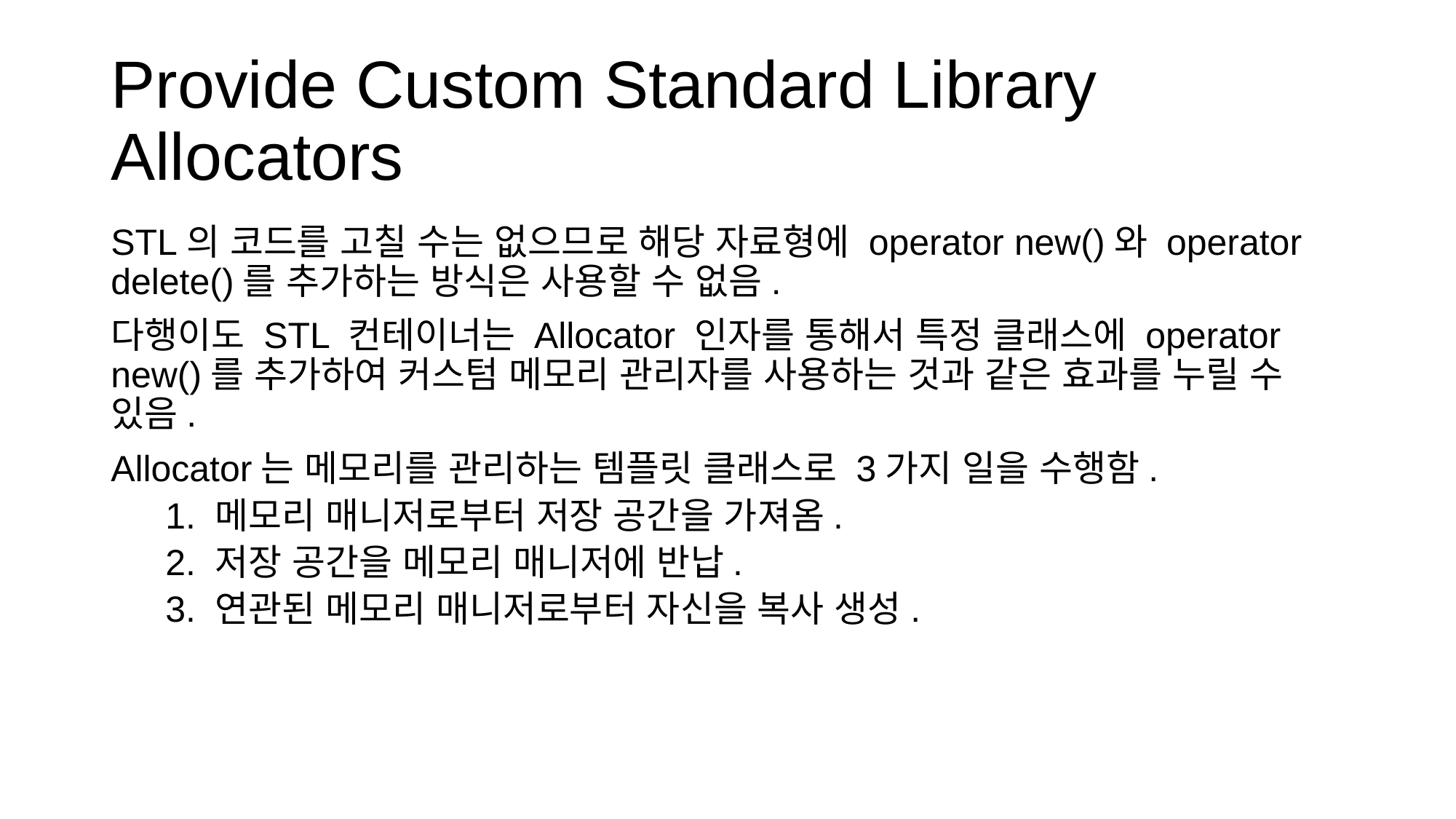

# Provide Custom Standard Library Allocators
STL의 코드를 고칠 수는 없으므로 해당 자료형에 operator new()와 operator delete()를 추가하는 방식은 사용할 수 없음.
다행이도 STL 컨테이너는 Allocator 인자를 통해서 특정 클래스에 operator new()를 추가하여 커스텀 메모리 관리자를 사용하는 것과 같은 효과를 누릴 수 있음.
Allocator는 메모리를 관리하는 템플릿 클래스로 3가지 일을 수행함.
1. 메모리 매니저로부터 저장 공간을 가져옴.
2. 저장 공간을 메모리 매니저에 반납.
3. 연관된 메모리 매니저로부터 자신을 복사 생성.